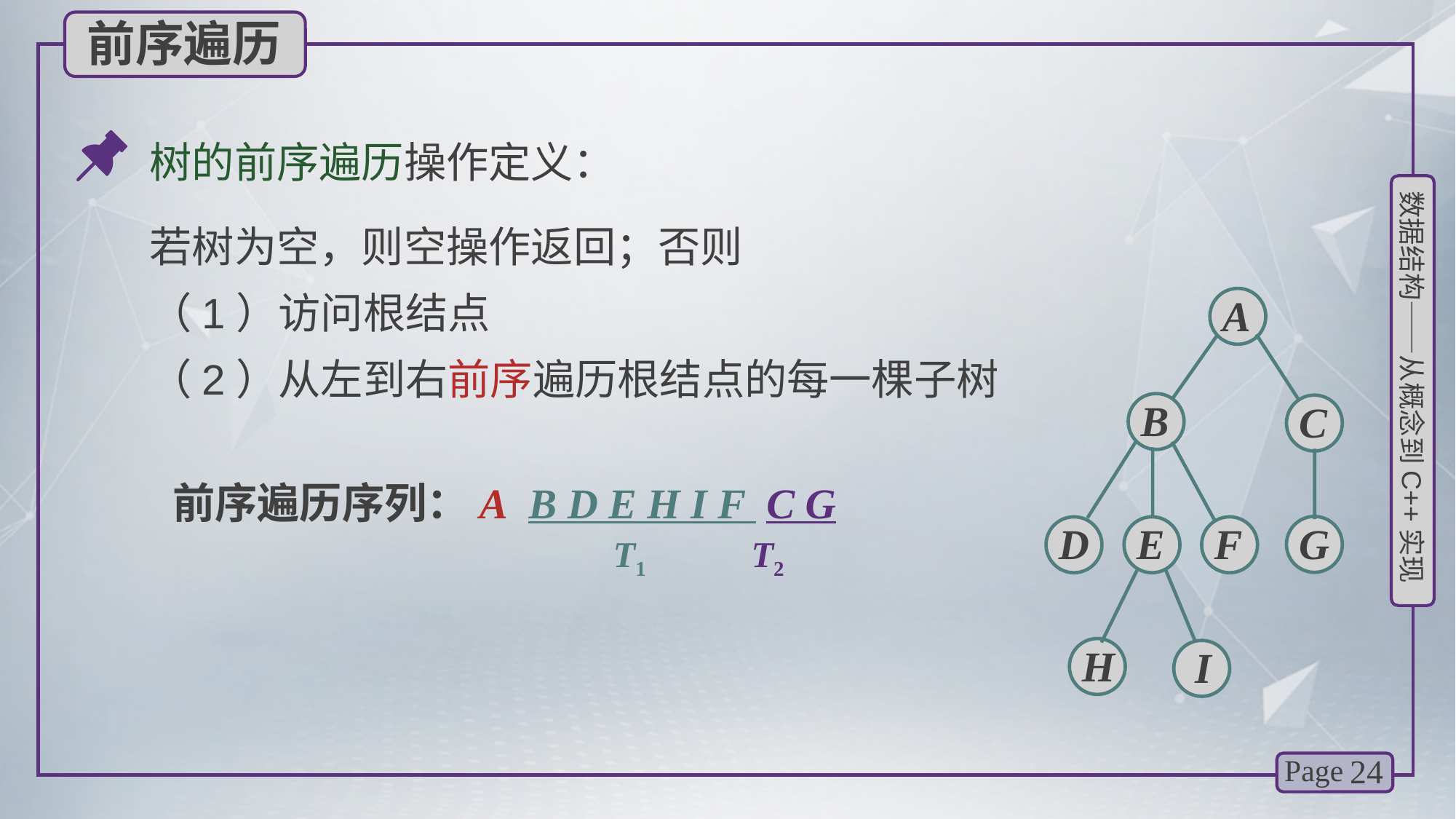

前序遍历

树的前序遍历操作定义：
若树为空，则空操作返回；否则
（1）访问根结点
（2）从左到右前序遍历根结点的每一棵子树

A

B
C

G
D
E
F

H
I
 前序遍历序列：A  B D E H I F  C G
T1                    T2